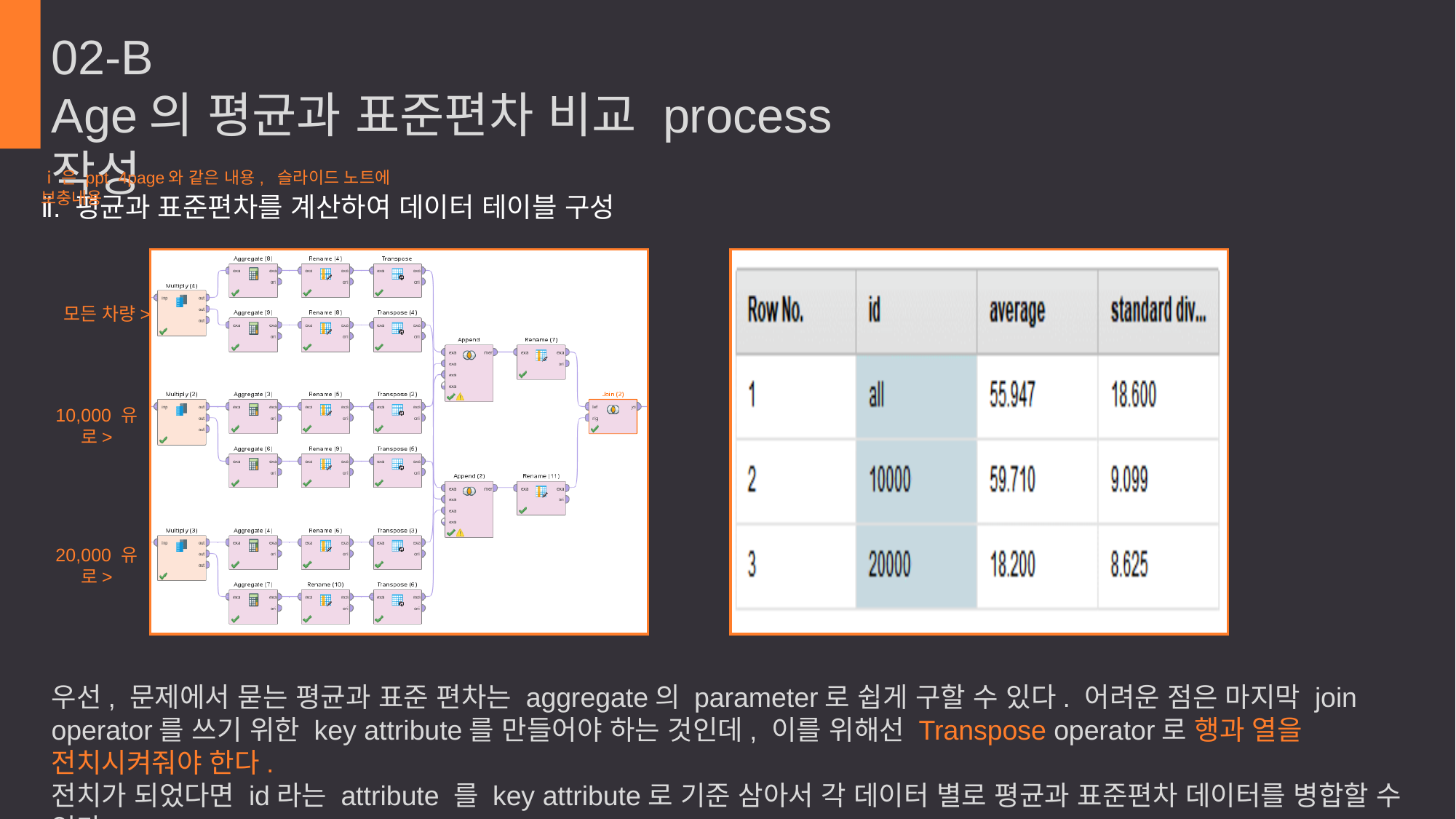

02-B
Age의 평균과 표준편차 비교 process 작성
ⅰ은 ppt  4page와 같은 내용,  슬라이드 노트에 보충내용
ⅱ. 평균과 표준편차를 계산하여 데이터 테이블 구성

모든 차량>
10,000 유로>
20,000 유로>
우선, 문제에서 묻는 평균과 표준 편차는 aggregate의 parameter로 쉽게 구할 수 있다. 어려운 점은 마지막 join operator를 쓰기 위한 key attribute를 만들어야 하는 것인데, 이를 위해선 Transpose operator로 행과 열을 전치시켜줘야 한다.
전치가 되었다면 id라는 attribute 를 key attribute로 기준 삼아서 각 데이터 별로 평균과 표준편차 데이터를 병합할 수 있다.